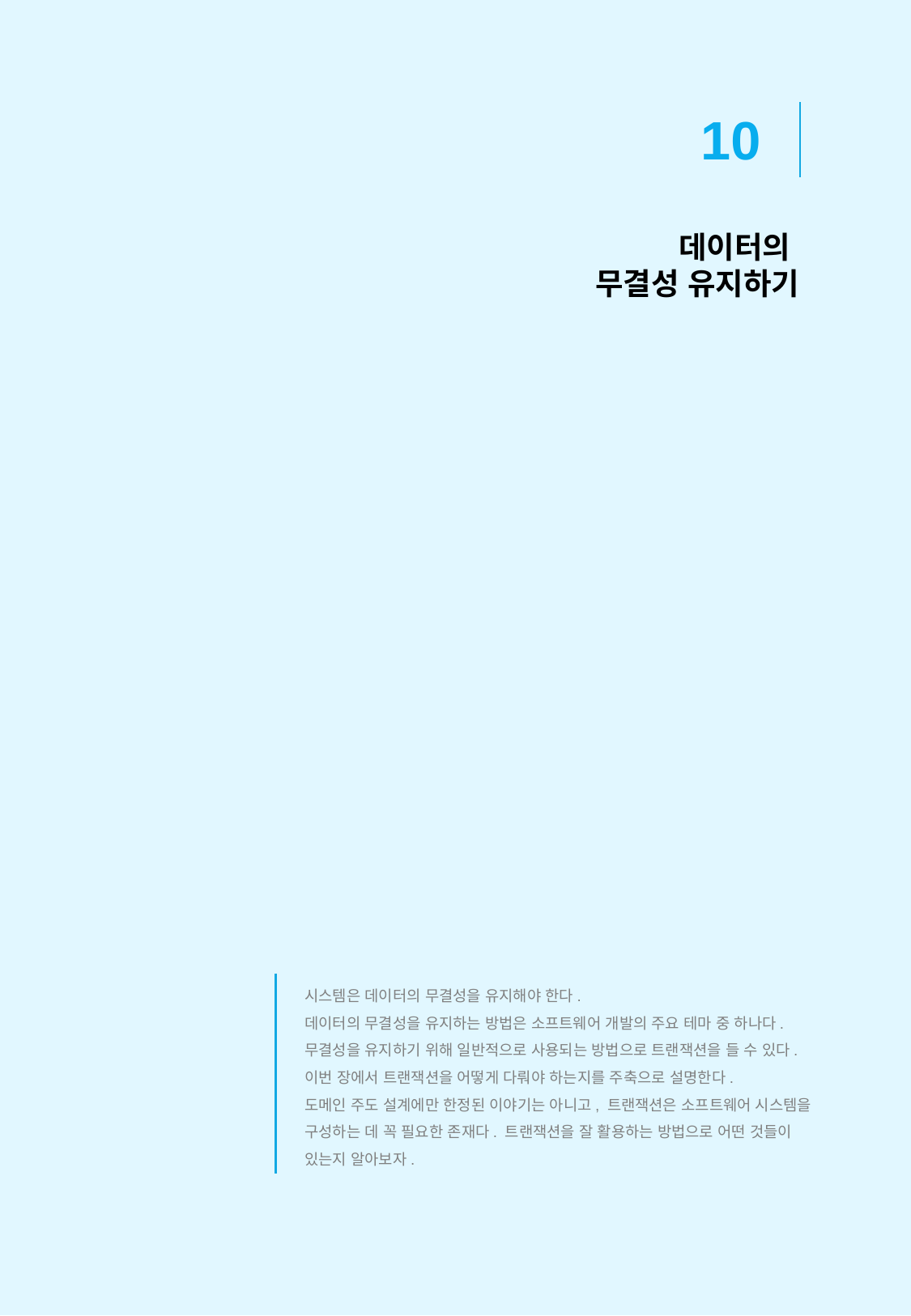

10
데이터의
무결성 유지하기
시스템은 데이터의 무결성을 유지해야 한다.
데이터의 무결성을 유지하는 방법은 소프트웨어 개발의 주요 테마 중 하나다.
무결성을 유지하기 위해 일반적으로 사용되는 방법으로 트랜잭션을 들 수 있다. 이번 장에서 트랜잭션을 어떻게 다뤄야 하는지를 주축으로 설명한다.
도메인 주도 설계에만 한정된 이야기는 아니고, 트랜잭션은 소프트웨어 시스템을 구성하는 데 꼭 필요한 존재다. 트랜잭션을 잘 활용하는 방법으로 어떤 것들이 있는지 알아보자.